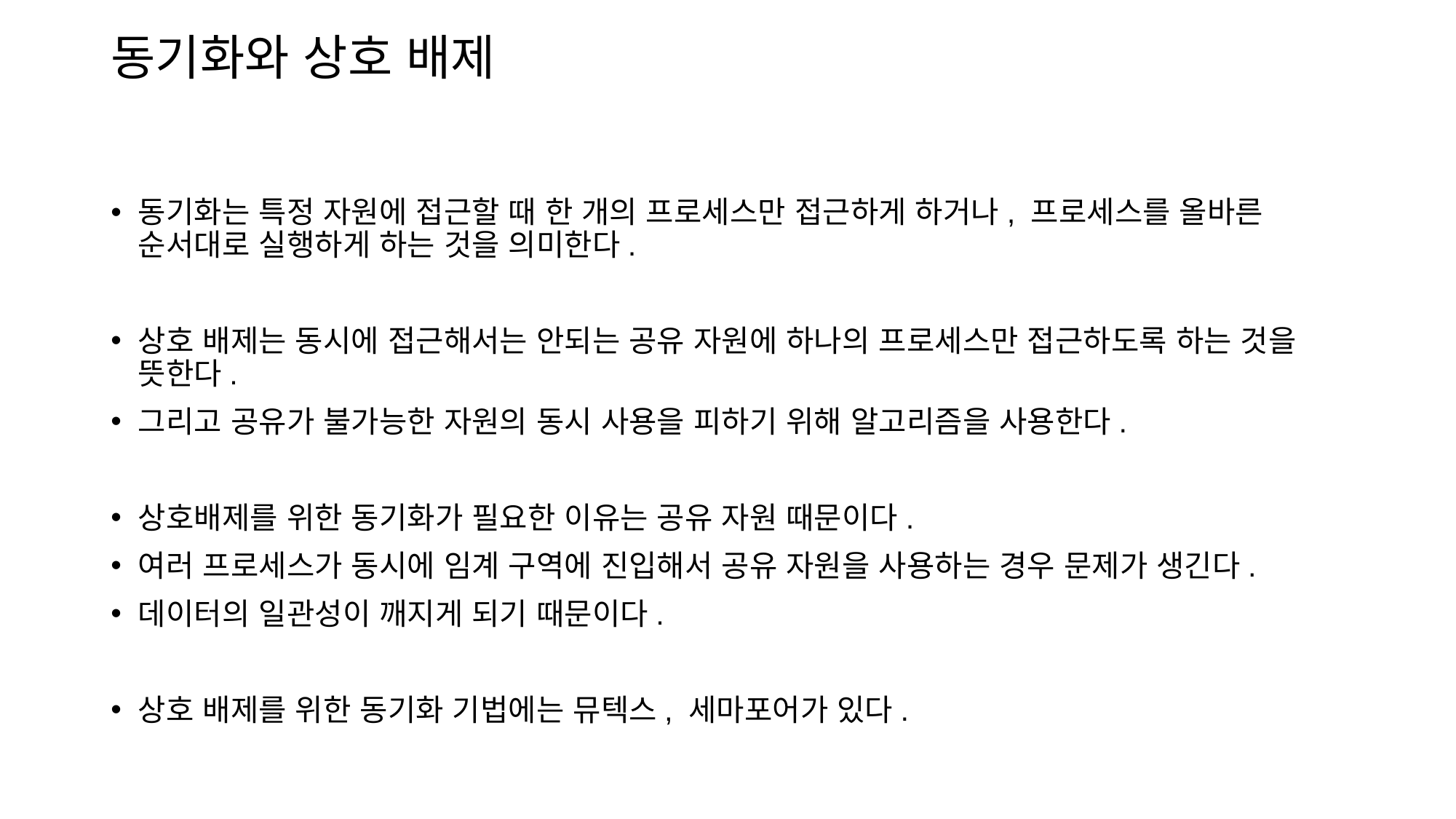

# 동기화와 상호 배제
동기화는 특정 자원에 접근할 때 한 개의 프로세스만 접근하게 하거나, 프로세스를 올바른 순서대로 실행하게 하는 것을 의미한다.

상호 배제는 동시에 접근해서는 안되는 공유 자원에 하나의 프로세스만 접근하도록 하는 것을 뜻한다.
그리고 공유가 불가능한 자원의 동시 사용을 피하기 위해 알고리즘을 사용한다.

상호배제를 위한 동기화가 필요한 이유는 공유 자원 때문이다.
여러 프로세스가 동시에 임계 구역에 진입해서 공유 자원을 사용하는 경우 문제가 생긴다.
데이터의 일관성이 깨지게 되기 때문이다.

상호 배제를 위한 동기화 기법에는 뮤텍스, 세마포어가 있다.